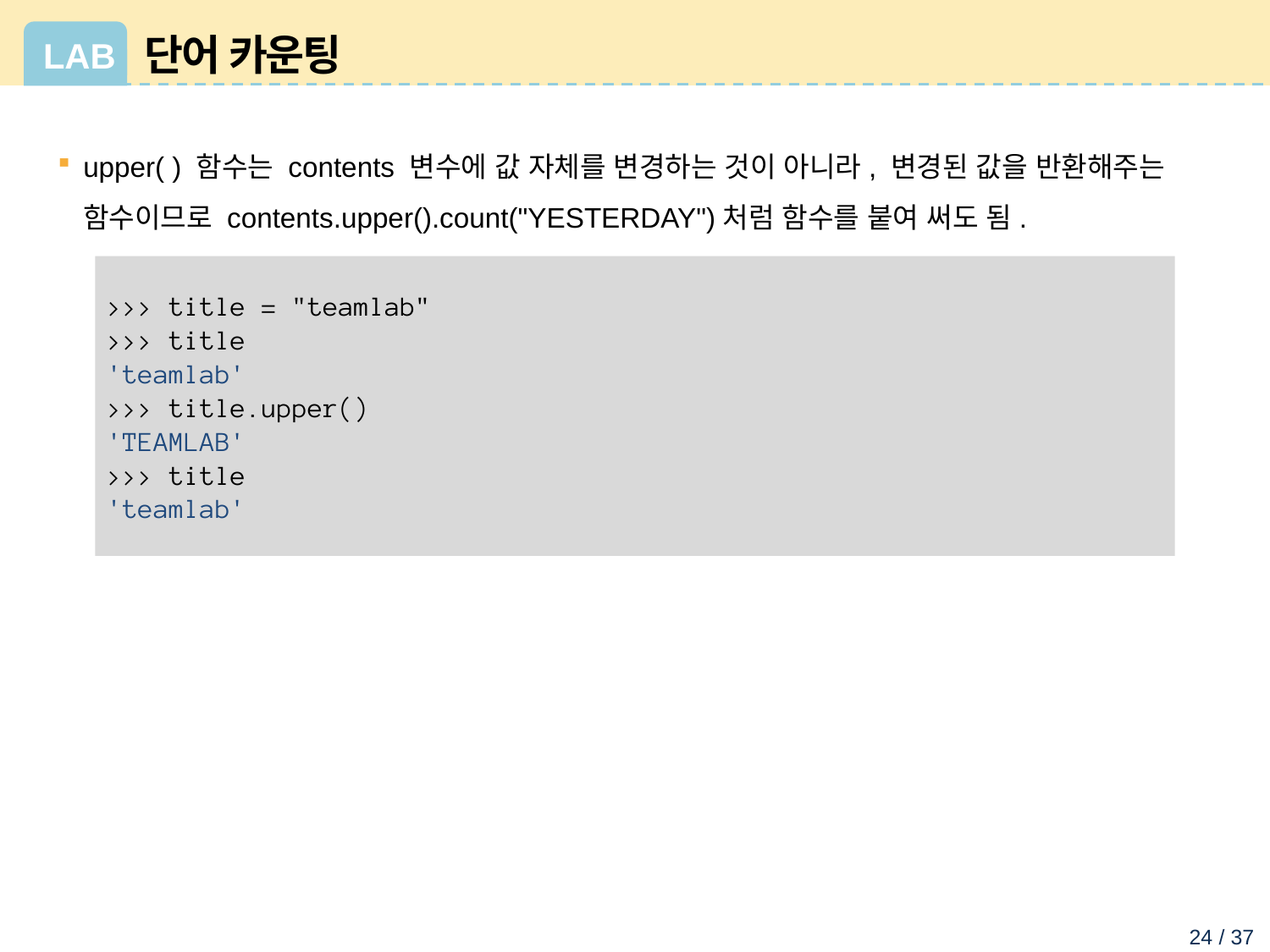

# 단어 카운팅
upper( ) 함수는 contents 변수에 값 자체를 변경하는 것이 아니라, 변경된 값을 반환해주는 함수이므로 contents.upper().count("YESTERDAY")처럼 함수를 붙여 써도 됨.

>>> title = "teamlab"
>>> title
'teamlab'
>>> title.upper()
'TEAMLAB'
>>> title
'teamlab'